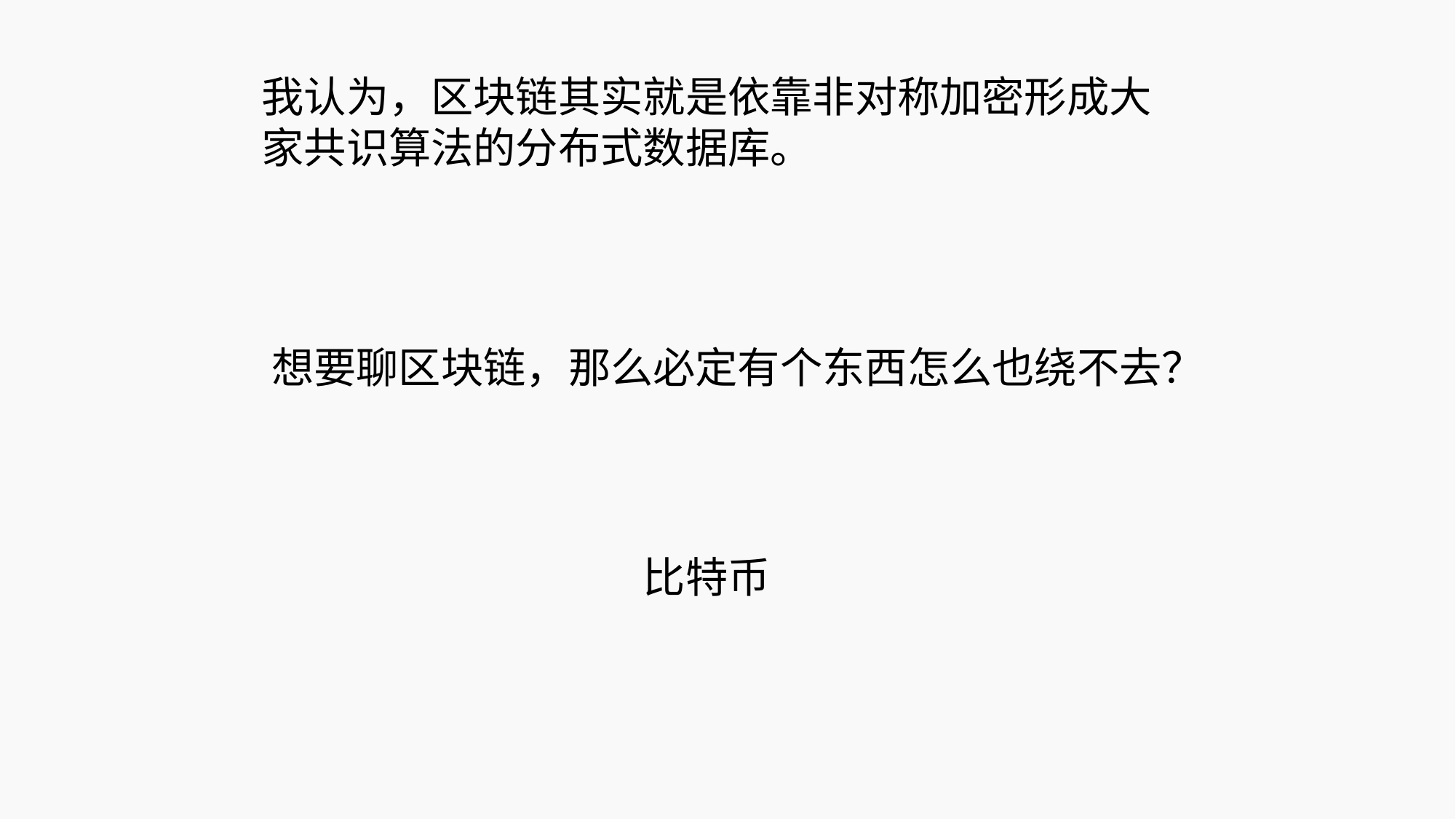

我认为，区块链其实就是依靠非对称加密形成大家共识算法的分布式数据库。
 想要聊区块链，那么必定有个东西怎么也绕不去？
比特币